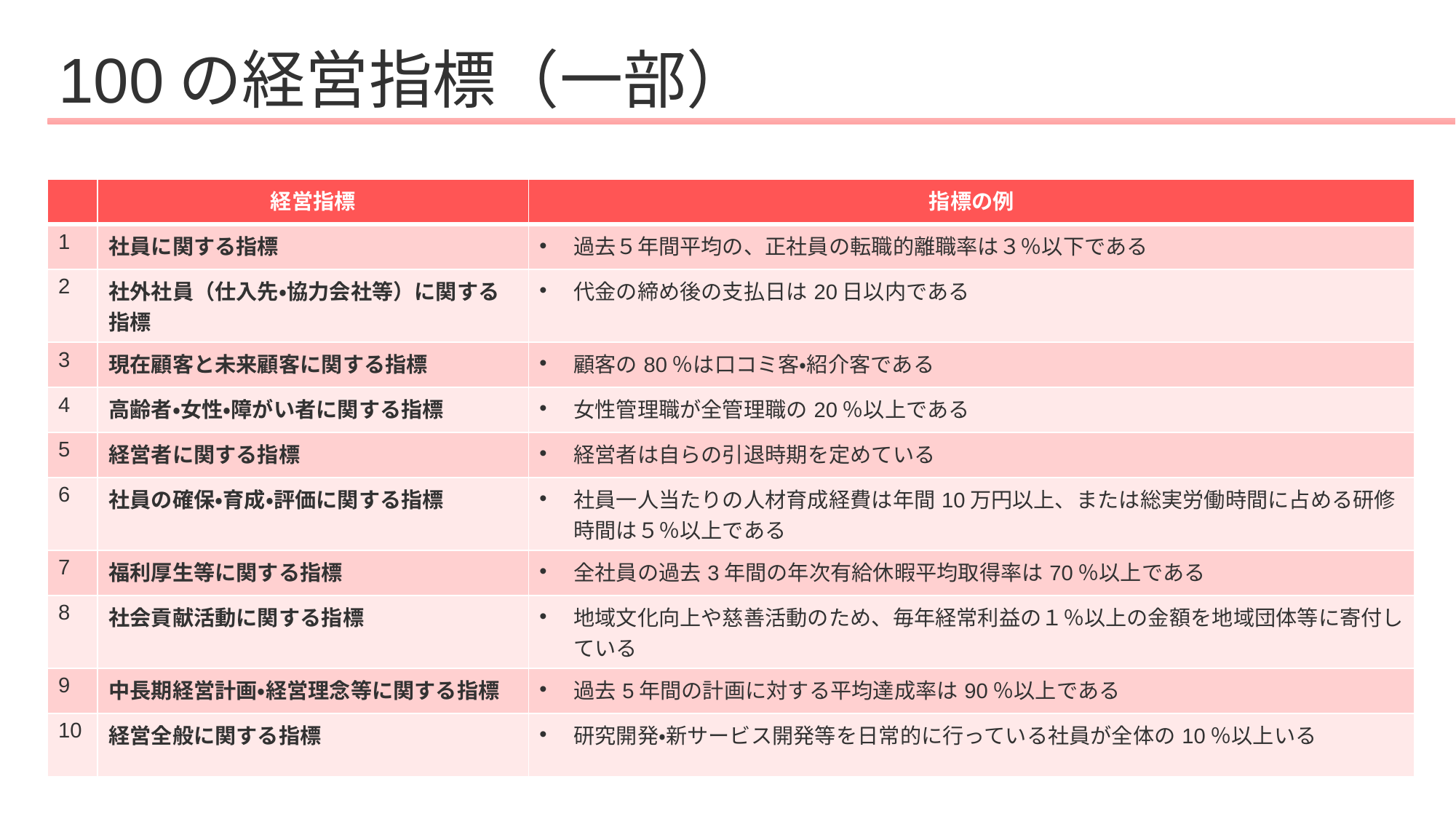

# 100の経営指標（一部）
|  | 経営指標 | 指標の例 |
| --- | --- | --- |
| 1 | 社員に関する指標 | 過去５年間平均の、正社員の転職的離職率は３％以下である |
| 2 | 社外社員（仕入先・協力会社等）に関する指標 | 代金の締め後の支払日は20日以内である |
| 3 | 現在顧客と未来顧客に関する指標 | 顧客の80％は口コミ客・紹介客である |
| 4 | 高齢者・女性・障がい者に関する指標 | 女性管理職が全管理職の20％以上である |
| 5 | 経営者に関する指標 | 経営者は自らの引退時期を定めている |
| 6 | 社員の確保・育成・評価に関する指標 | 社員一人当たりの人材育成経費は年間10万円以上、または総実労働時間に占める研修時間は５％以上である |
| 7 | 福利厚生等に関する指標 | 全社員の過去3年間の年次有給休暇平均取得率は70％以上である |
| 8 | 社会貢献活動に関する指標 | 地域文化向上や慈善活動のため、毎年経常利益の１％以上の金額を地域団体等に寄付している |
| 9 | 中長期経営計画・経営理念等に関する指標 | 過去5年間の計画に対する平均達成率は90％以上である |
| 10 | 経営全般に関する指標 | 研究開発・新サービス開発等を日常的に行っている社員が全体の10％以上いる |
110